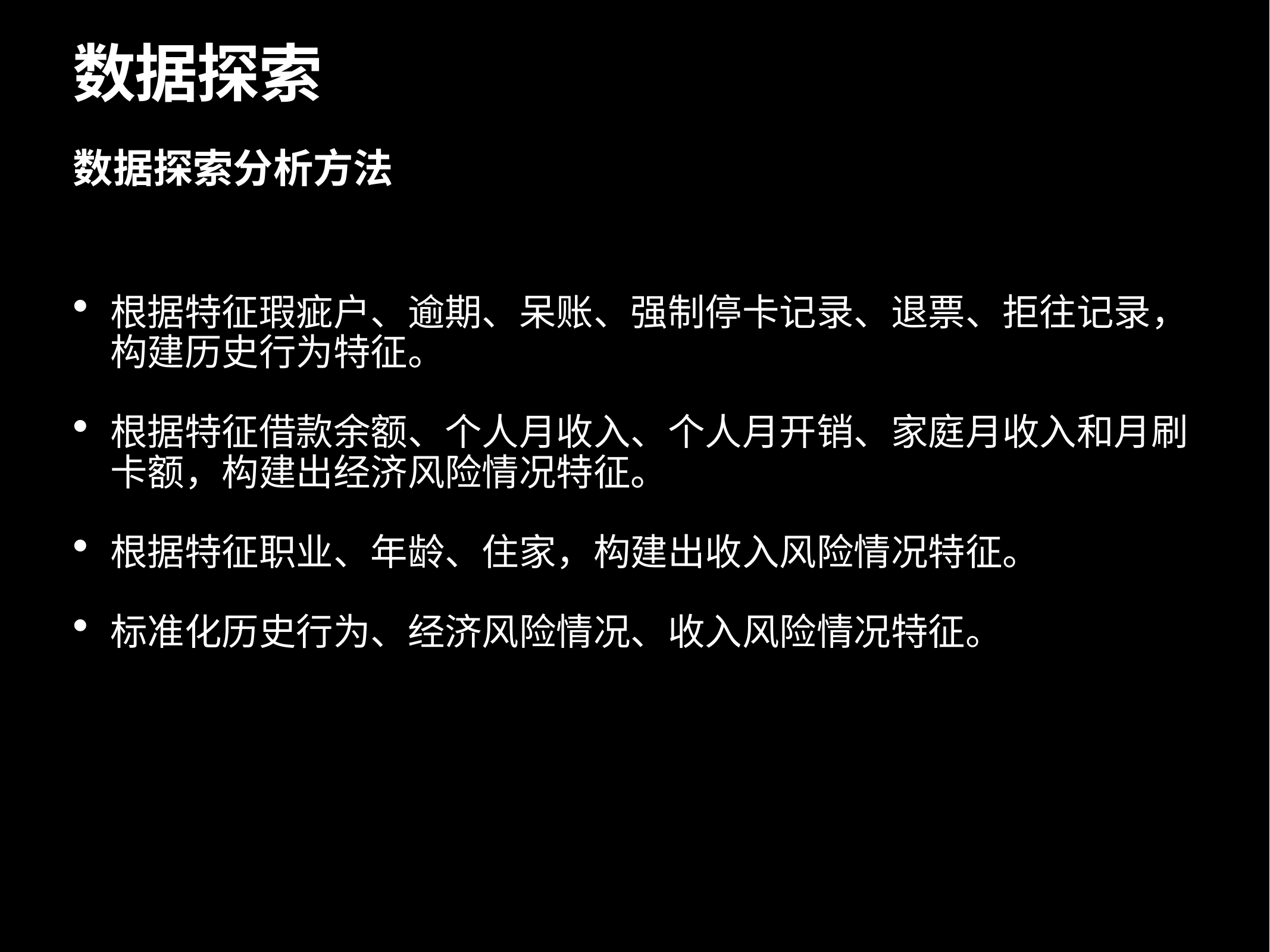

# 数据探索
数据探索分析方法
根据特征瑕疵户、逾期、呆账、强制停卡记录、退票、拒往记录，构建历史行为特征。
根据特征借款余额、个人月收入、个人月开销、家庭月收入和月刷卡额，构建出经济风险情况特征。
根据特征职业、年龄、住家，构建出收入风险情况特征。
标准化历史行为、经济风险情况、收入风险情况特征。